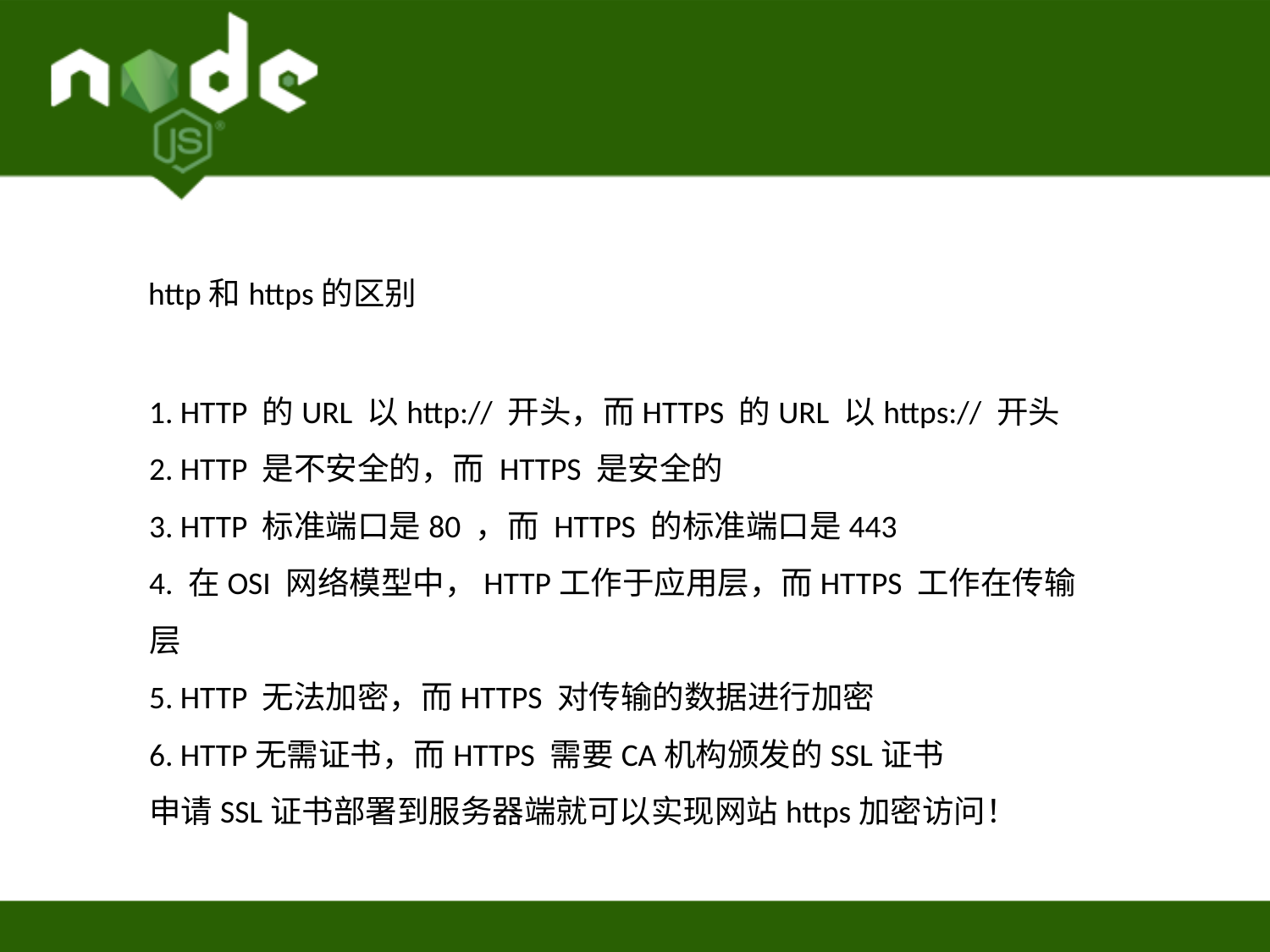

http和https的区别
1. HTTP 的URL 以http:// 开头，而HTTPS 的URL 以https:// 开头
2. HTTP 是不安全的，而 HTTPS 是安全的
3. HTTP 标准端口是80 ，而 HTTPS 的标准端口是443
4. 在OSI 网络模型中，HTTP工作于应用层，而HTTPS 工作在传输层
5. HTTP 无法加密，而HTTPS 对传输的数据进行加密
6. HTTP无需证书，而HTTPS 需要CA机构颁发的SSL证书
申请SSL证书部署到服务器端就可以实现网站https加密访问！